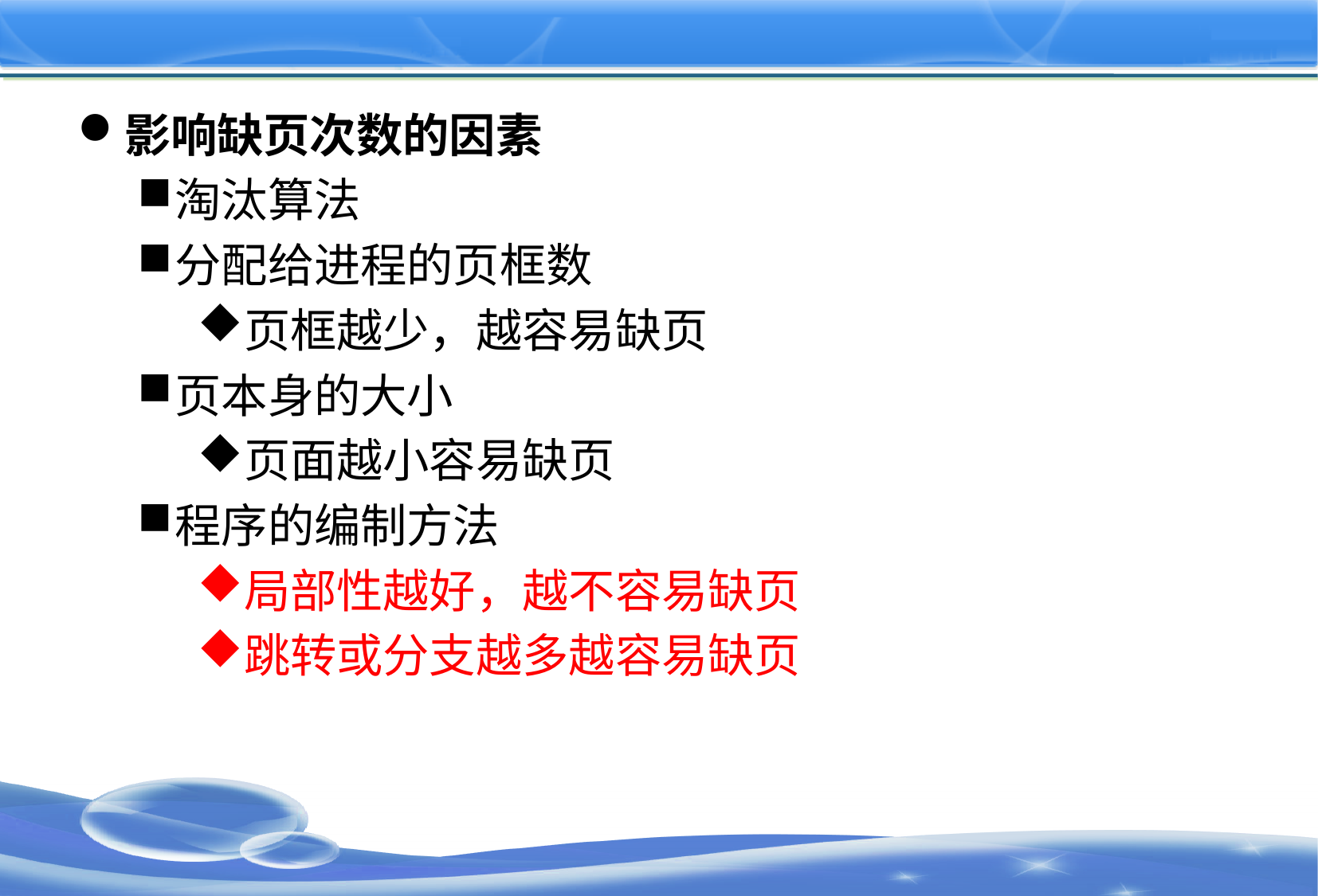

#
影响缺页次数的因素
淘汰算法
分配给进程的页框数
页框越少，越容易缺页
页本身的大小
页面越小容易缺页
程序的编制方法
局部性越好，越不容易缺页
跳转或分支越多越容易缺页